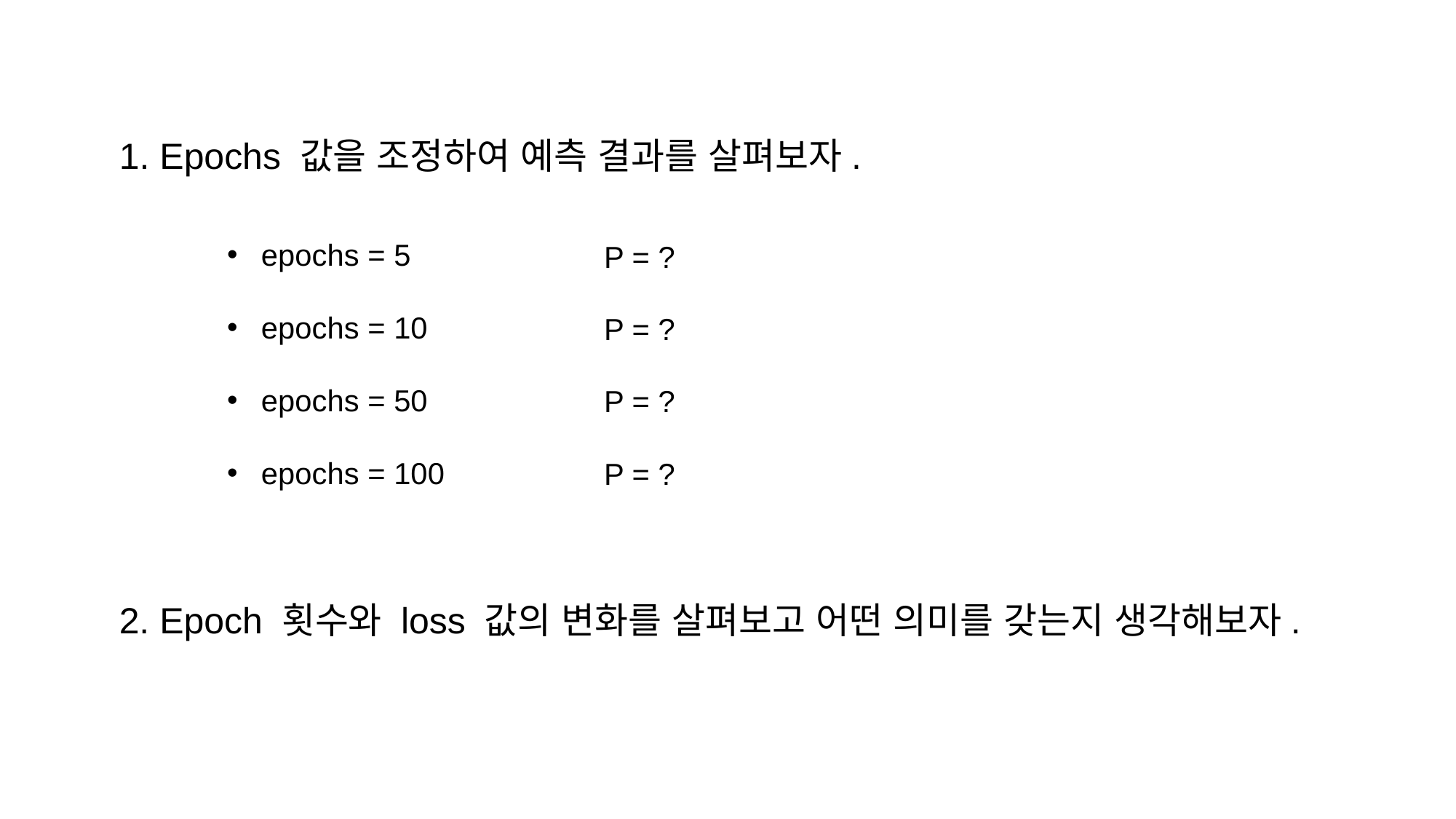

1. Epochs 값을 조정하여 예측 결과를 살펴보자.
epochs = 5

epochs = 10

epochs = 50

epochs = 100
P = ?
P = ?
P = ?
P = ?
2. Epoch 횟수와 loss 값의 변화를 살펴보고 어떤 의미를 갖는지 생각해보자.